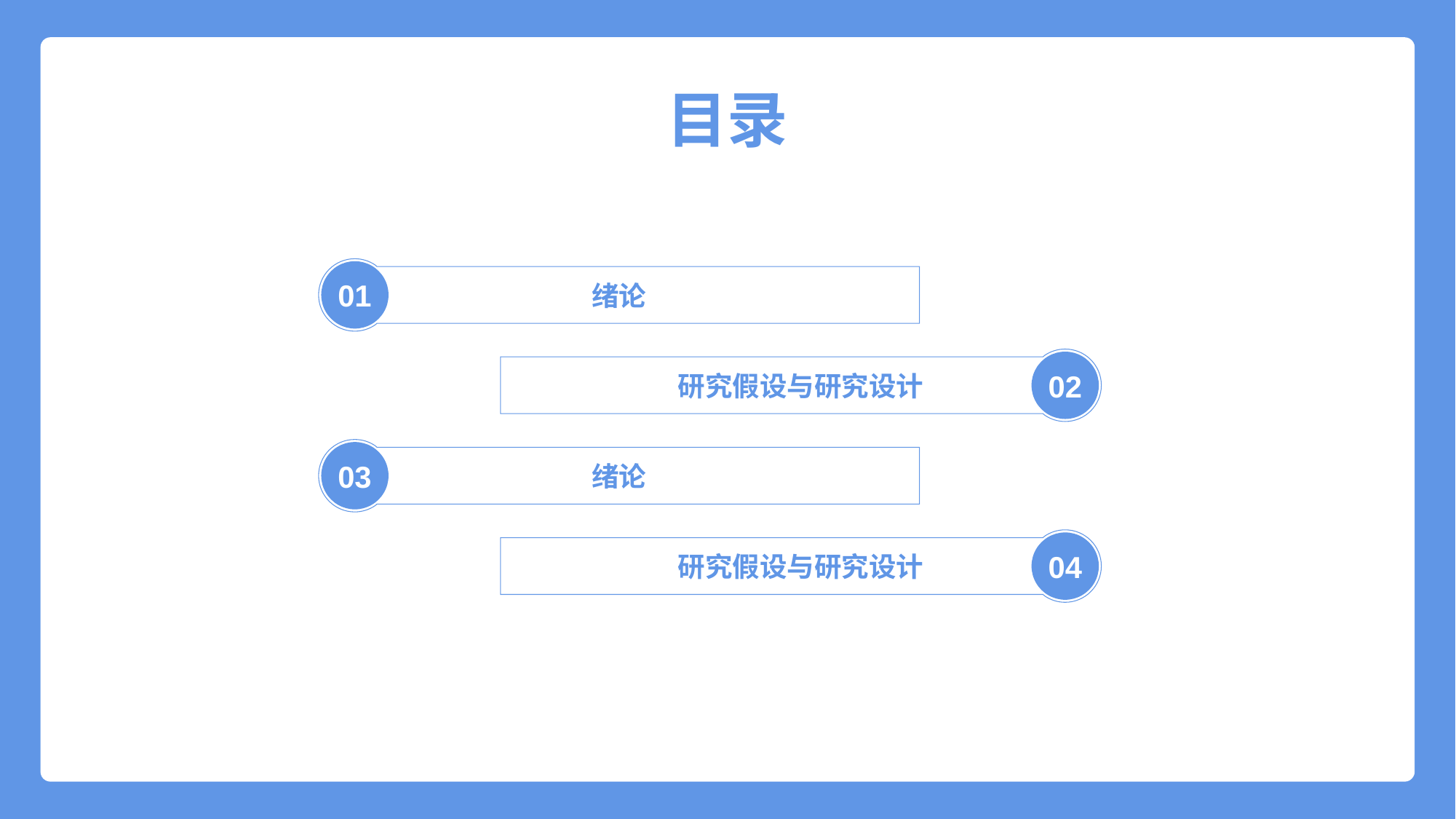

目录
绪论

01
研究假设与研究设计

02
绪论

03
研究假设与研究设计

04